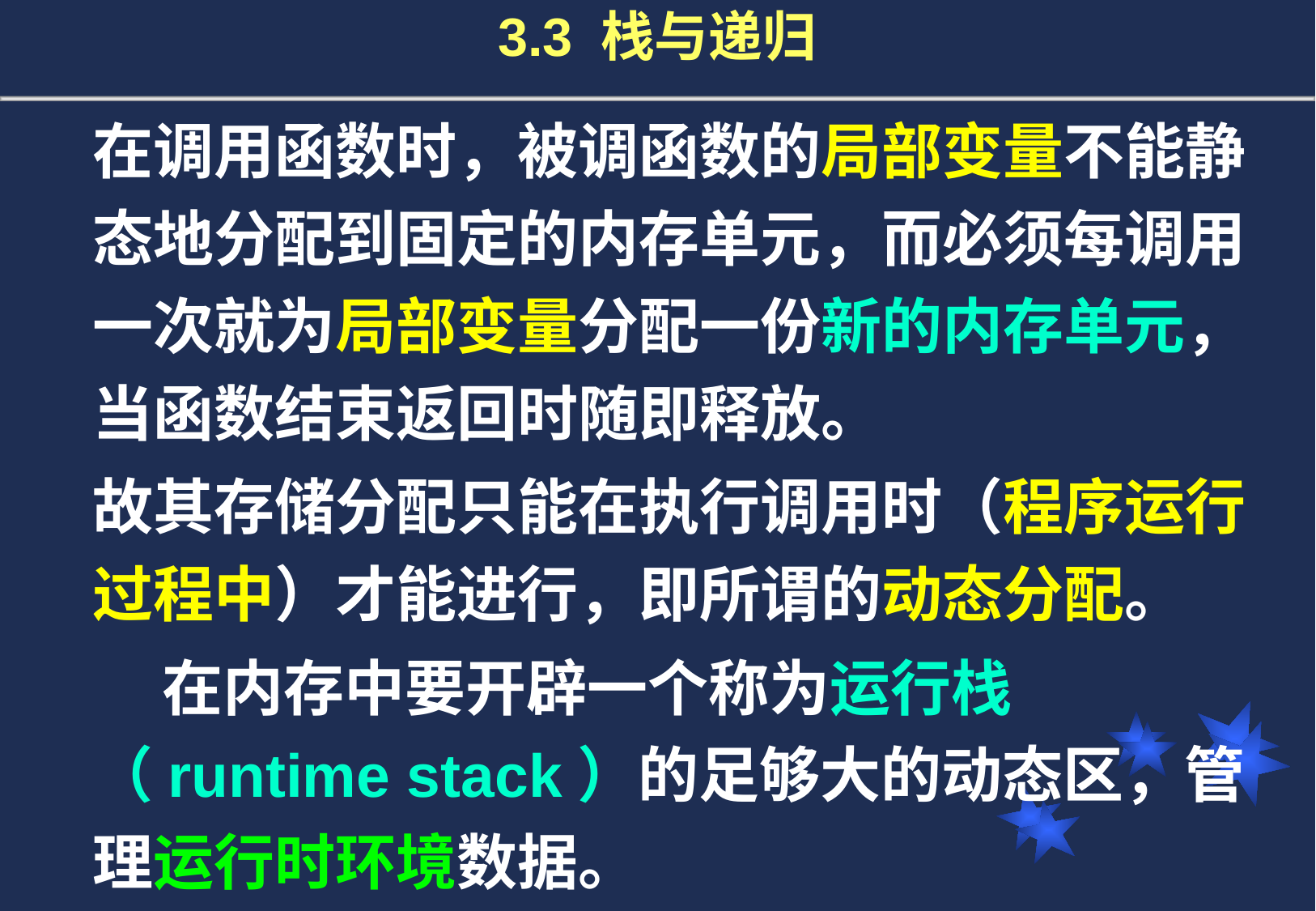

# 3.3 栈与递归
	在调用函数时，被调函数的局部变量不能静态地分配到固定的内存单元，而必须每调用一次就为局部变量分配一份新的内存单元，当函数结束返回时随即释放。
	故其存储分配只能在执行调用时（程序运行过程中）才能进行，即所谓的动态分配。
	    在内存中要开辟一个称为运行栈（runtime stack）的足够大的动态区，管理运行时环境数据。